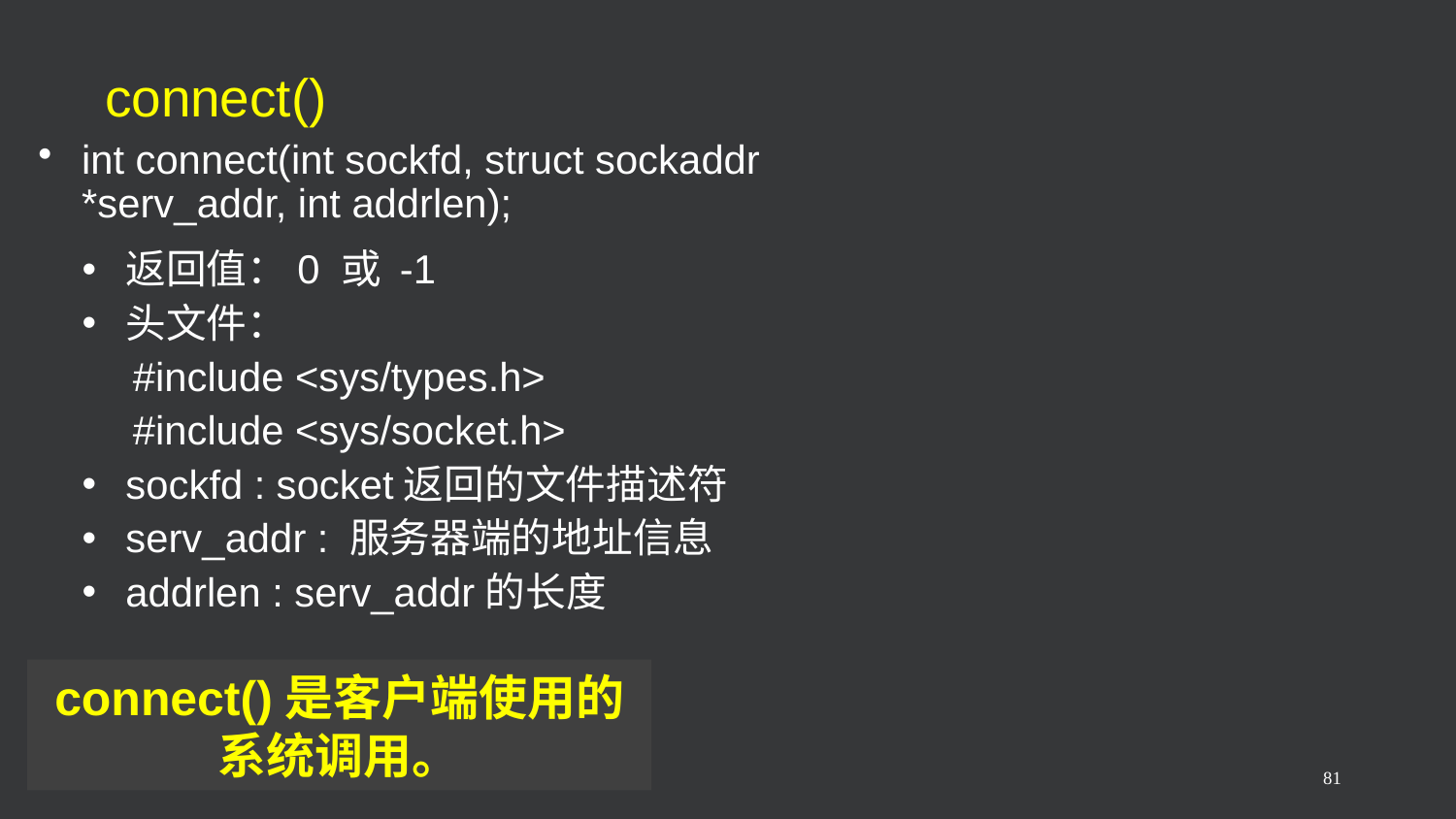

# connect()
int connect(int sockfd, struct sockaddr *serv_addr, int addrlen);
返回值：0 或 -1
头文件：
#include <sys/types.h>
#include <sys/socket.h>
sockfd : socket返回的文件描述符
serv_addr : 服务器端的地址信息
addrlen : serv_addr的长度
connect()是客户端使用的系统调用。
81